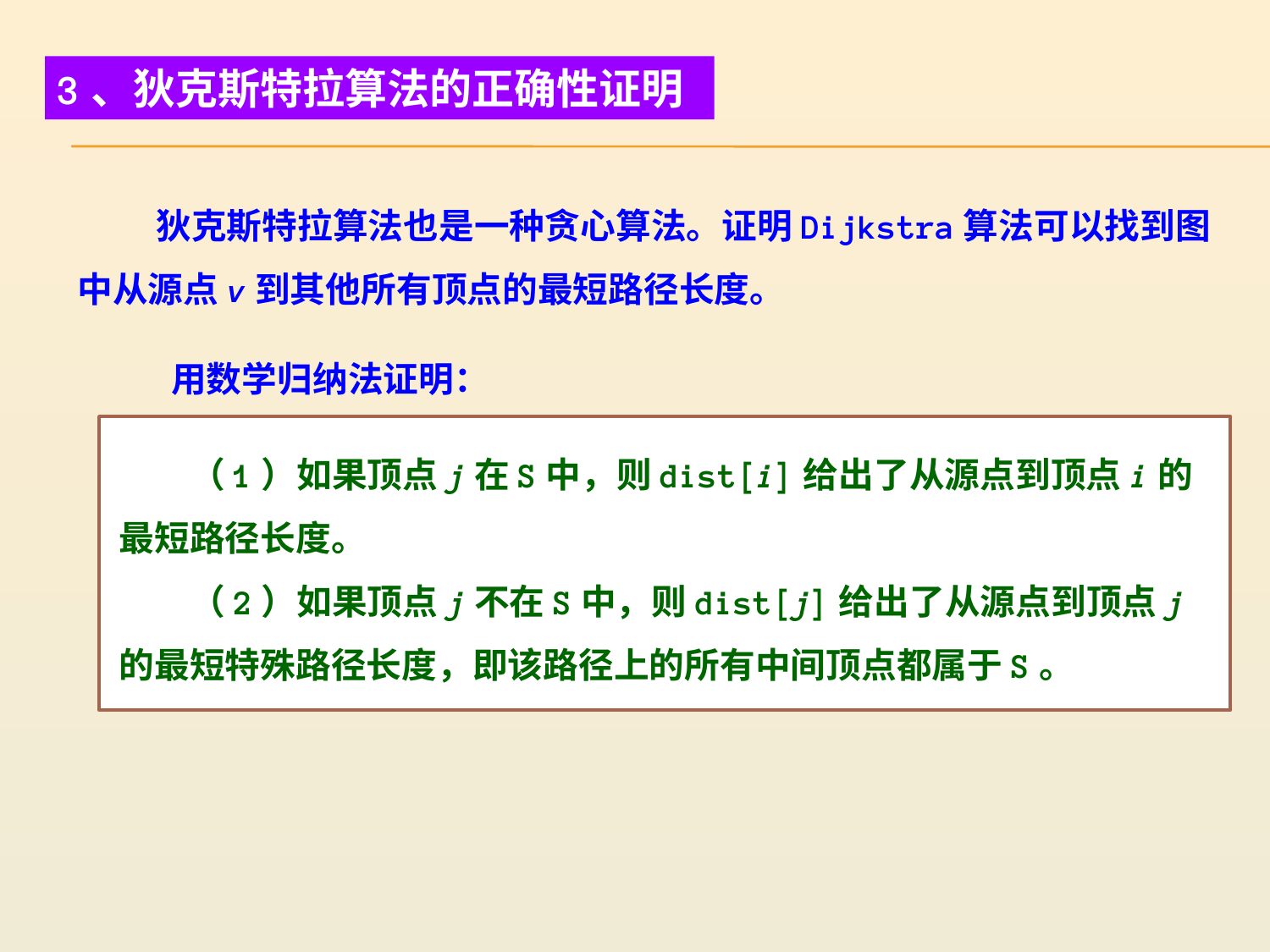

3、狄克斯特拉算法的正确性证明
　　 狄克斯特拉算法也是一种贪心算法。证明Dijkstra算法可以找到图中从源点v到其他所有顶点的最短路径长度。
用数学归纳法证明：
　　（1）如果顶点j在S中，则dist[i]给出了从源点到顶点i的最短路径长度。
　　（2）如果顶点j不在S中，则dist[j]给出了从源点到顶点j的最短特殊路径长度，即该路径上的所有中间顶点都属于S。